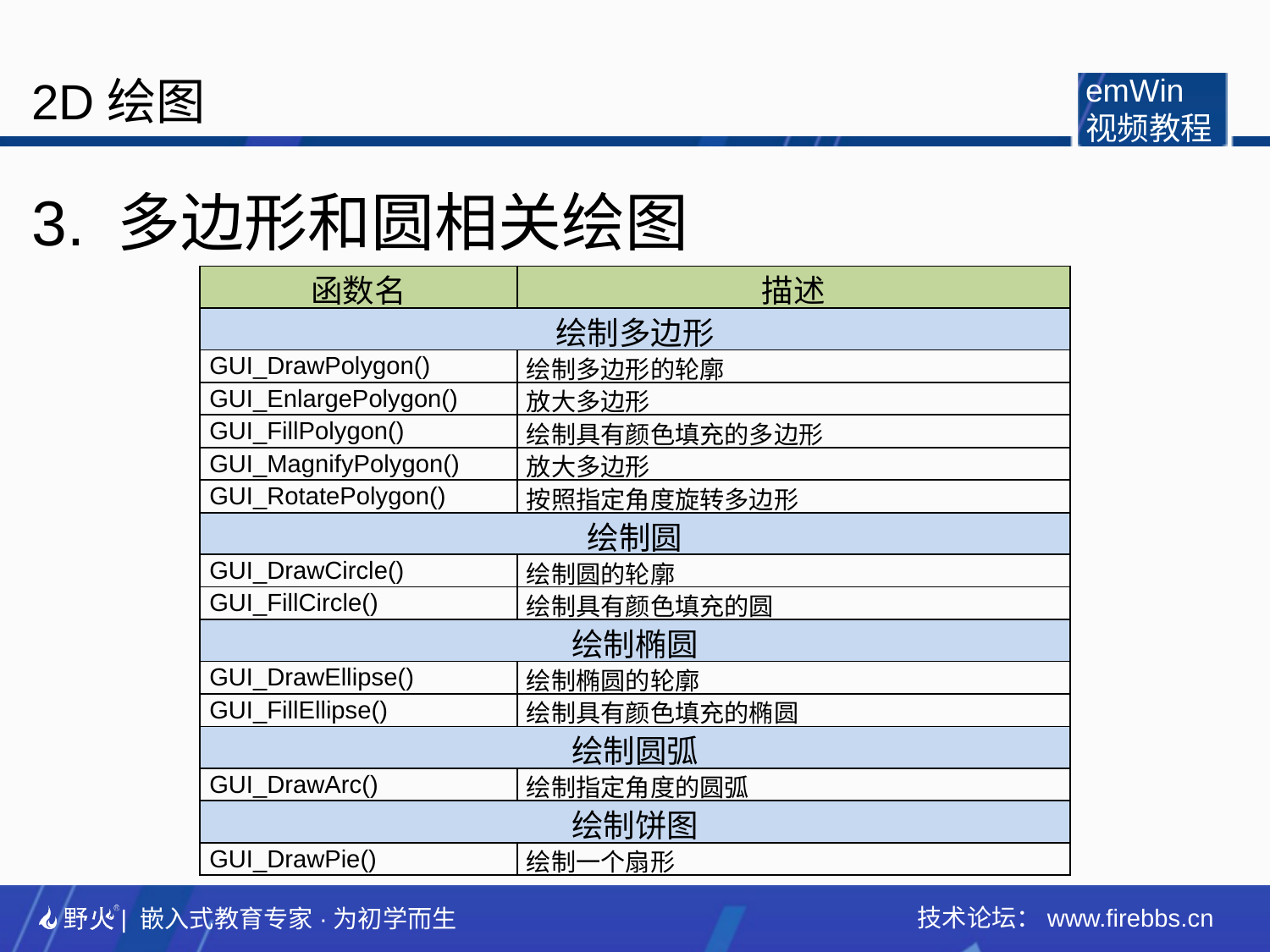

2D绘图
emWin
视频教程
3. 多边形和圆相关绘图
| 函数名 | 描述 |
| --- | --- |
| 绘制多边形 |  |
| GUI\_DrawPolygon() | 绘制多边形的轮廓 |
| GUI\_EnlargePolygon() | 放大多边形 |
| GUI\_FillPolygon() | 绘制具有颜色填充的多边形 |
| GUI\_MagnifyPolygon() | 放大多边形 |
| GUI\_RotatePolygon() | 按照指定角度旋转多边形 |
| 绘制圆 |  |
| GUI\_DrawCircle() | 绘制圆的轮廓 |
| GUI\_FillCircle() | 绘制具有颜色填充的圆 |
| 绘制椭圆 |  |
| GUI\_DrawEllipse() | 绘制椭圆的轮廓 |
| GUI\_FillEllipse() | 绘制具有颜色填充的椭圆 |
| 绘制圆弧 |  |
| GUI\_DrawArc() | 绘制指定角度的圆弧 |
| 绘制饼图 |  |
| GUI\_DrawPie() | 绘制一个扇形 |